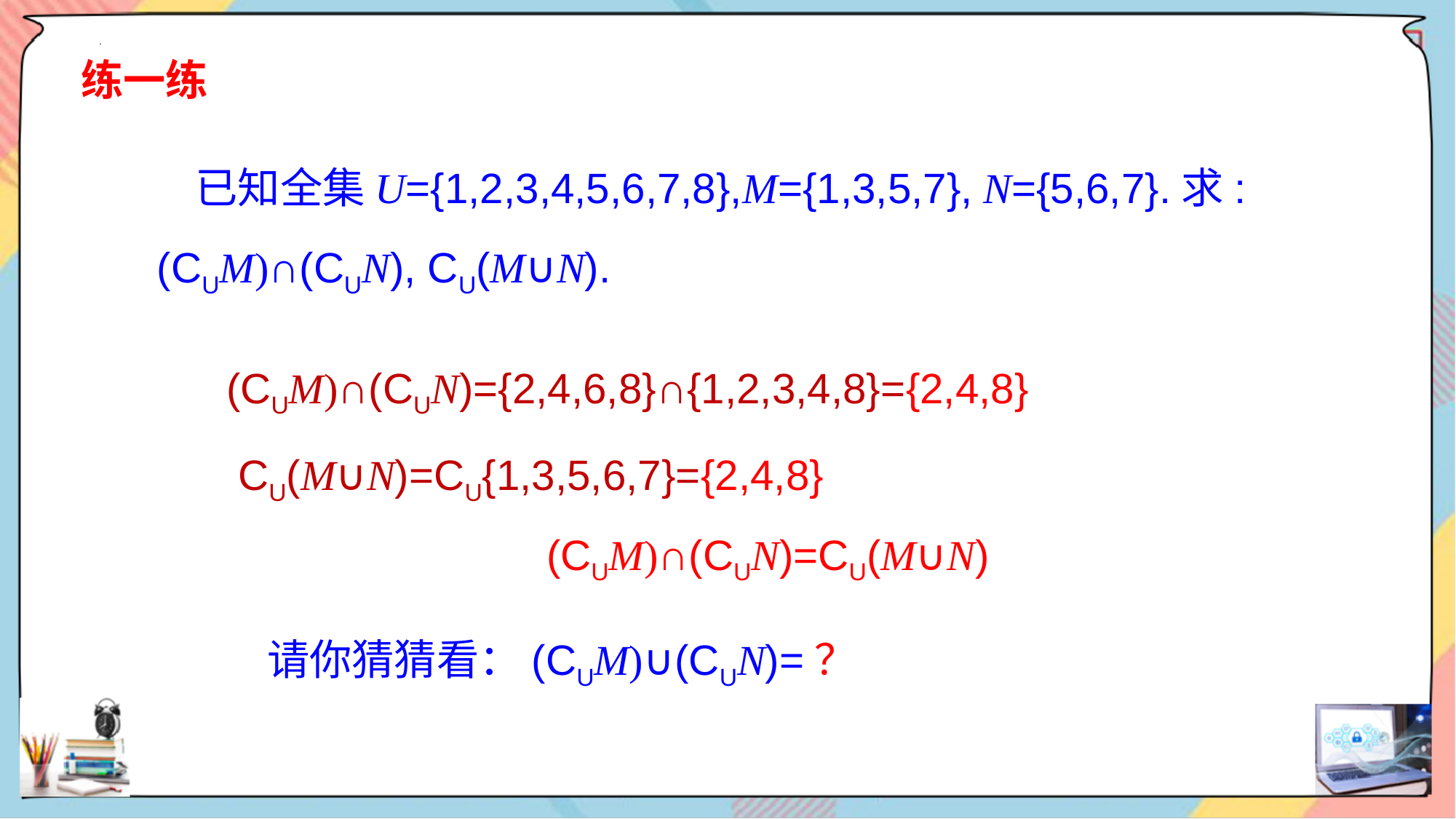

练一练
   已知全集U={1,2,3,4,5,6,7,8},M={1,3,5,7}, N={5,6,7}.求:(СUM)∩(СUN), СU(M∪N).
(СUM)∩(СUN)={2,4,6,8}∩{1,2,3,4,8}={2,4,8}
 СU(M∪N)=СU{1,3,5,6,7}={2,4,8}
(СUM)∩(СUN)=СU(M∪N)
请你猜猜看：(СUM)∪(СUN)=？